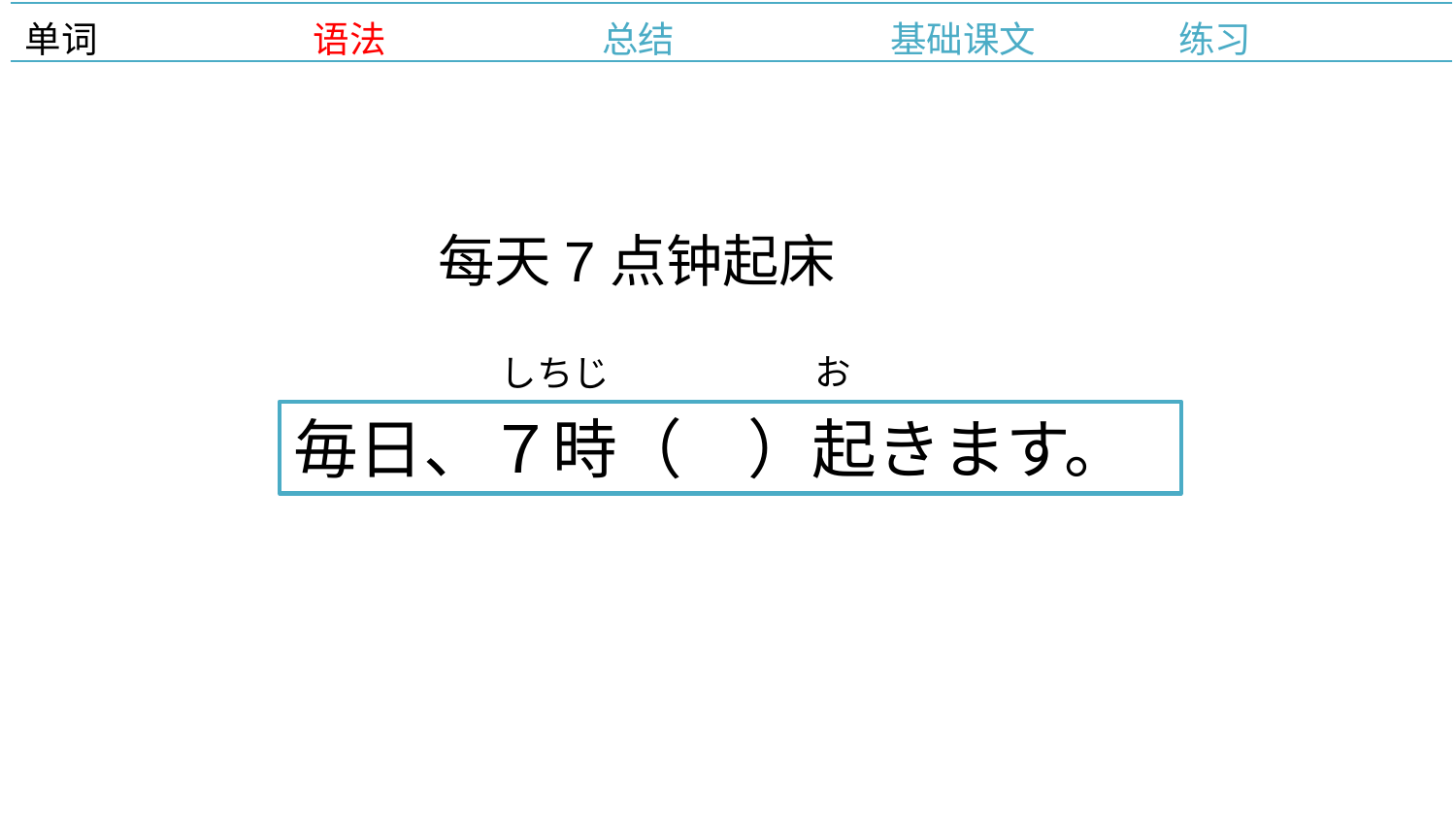

| 单词 | 语法 | 总结 | 基础课文 | 练习 |
| --- | --- | --- | --- | --- |
每天7点钟起床
お
しちじ
毎日、７時（　）起きます。